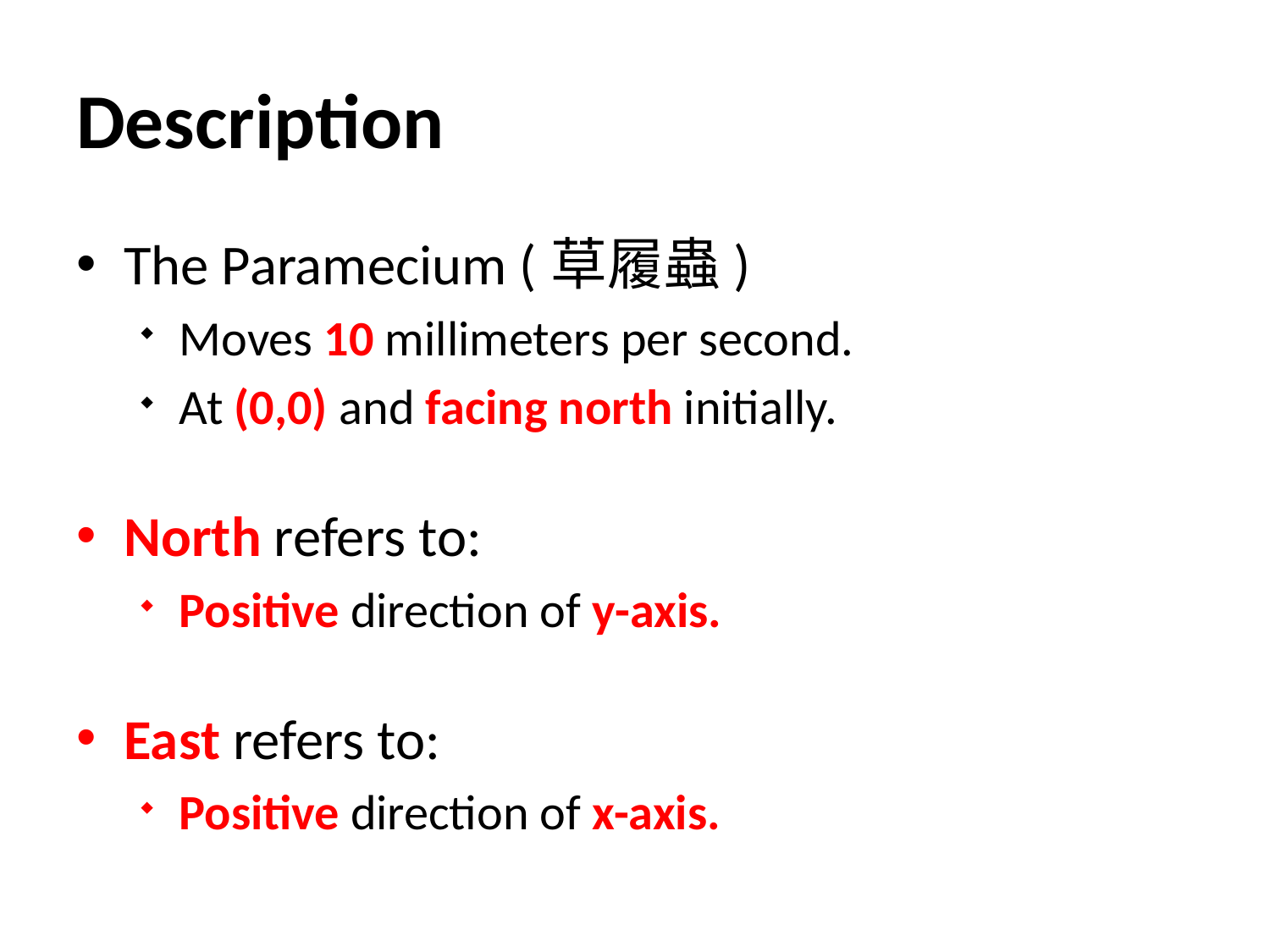

# Description
The Paramecium (草履蟲)
Moves 10 millimeters per second.
At (0,0) and facing north initially.

North refers to:
Positive direction of y-axis.

East refers to:
Positive direction of x-axis.